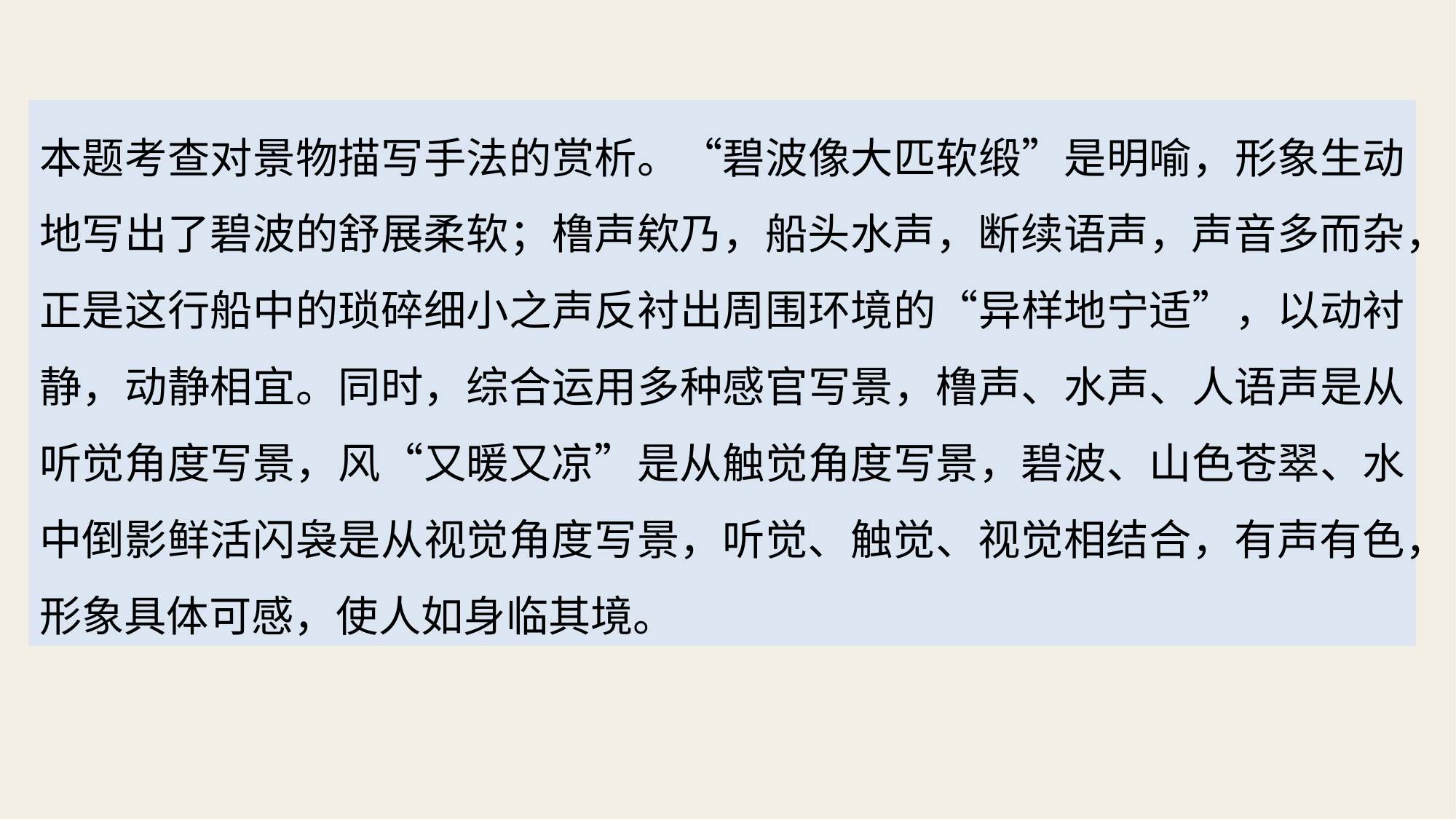

本题考查对景物描写手法的赏析。“碧波像大匹软缎”是明喻，形象生动地写出了碧波的舒展柔软；橹声欸乃，船头水声，断续语声，声音多而杂，正是这行船中的琐碎细小之声反衬出周围环境的“异样地宁适”，以动衬静，动静相宜。同时，综合运用多种感官写景，橹声、水声、人语声是从听觉角度写景，风“又暖又凉”是从触觉角度写景，碧波、山色苍翠、水中倒影鲜活闪袅是从视觉角度写景，听觉、触觉、视觉相结合，有声有色，形象具体可感，使人如身临其境。